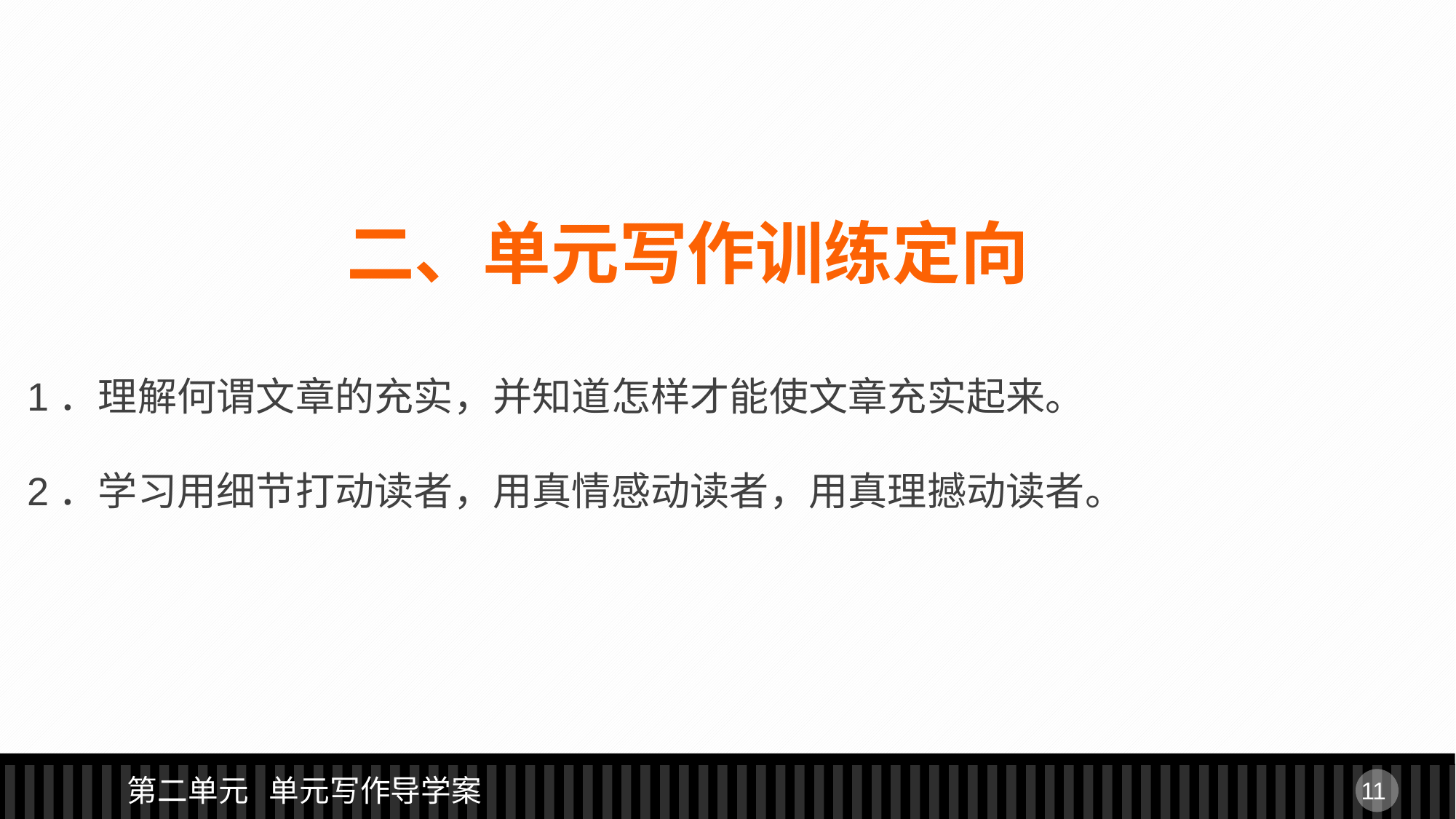

二、单元写作训练定向
1．理解何谓文章的充实，并知道怎样才能使文章充实起来。
2．学习用细节打动读者，用真情感动读者，用真理撼动读者。